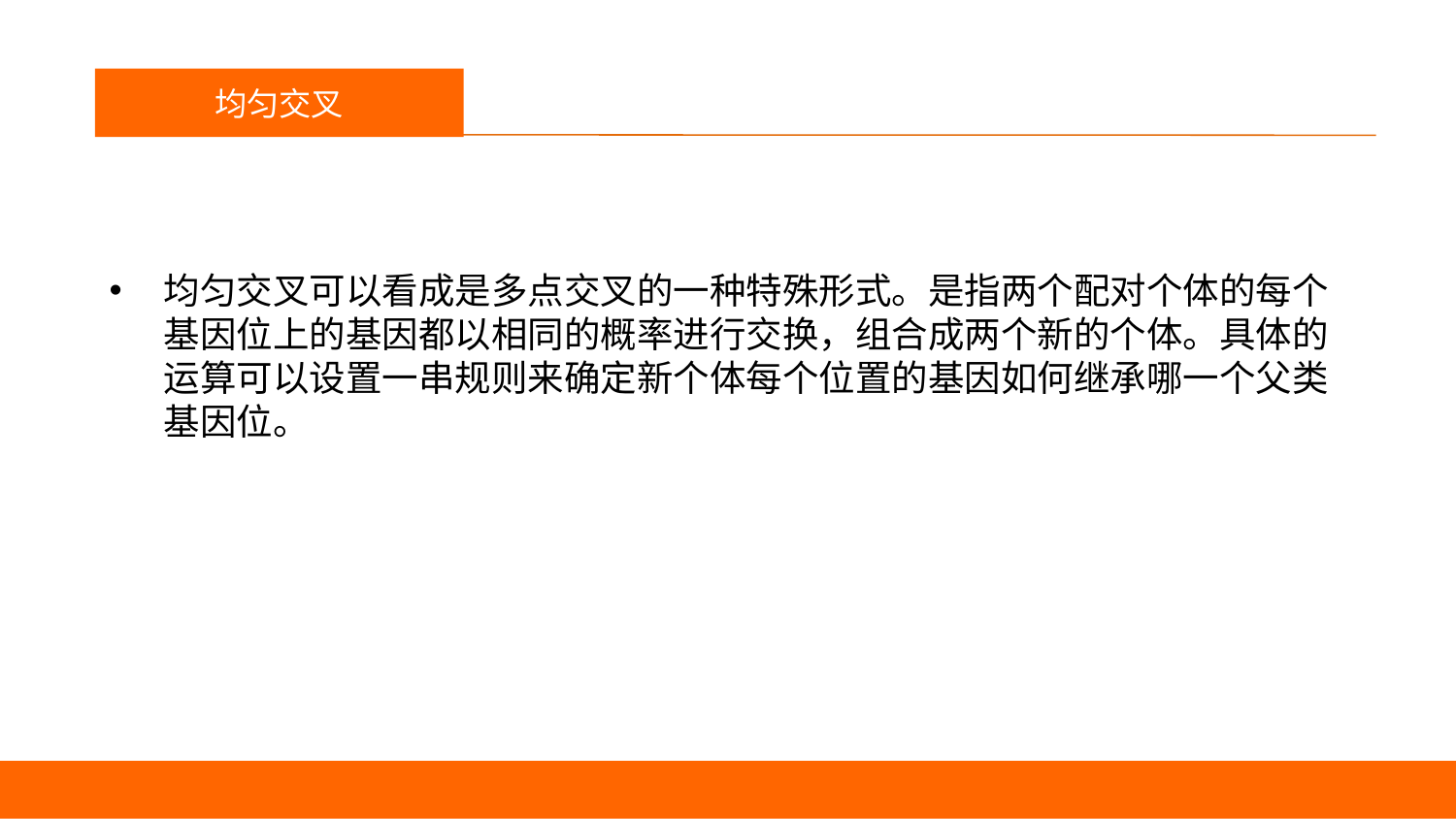

议程
均匀交叉

均匀交叉可以看成是多点交叉的一种特殊形式。是指两个配对个体的每个基因位上的基因都以相同的概率进行交换，组合成两个新的个体。具体的运算可以设置一串规则来确定新个体每个位置的基因如何继承哪一个父类基因位。